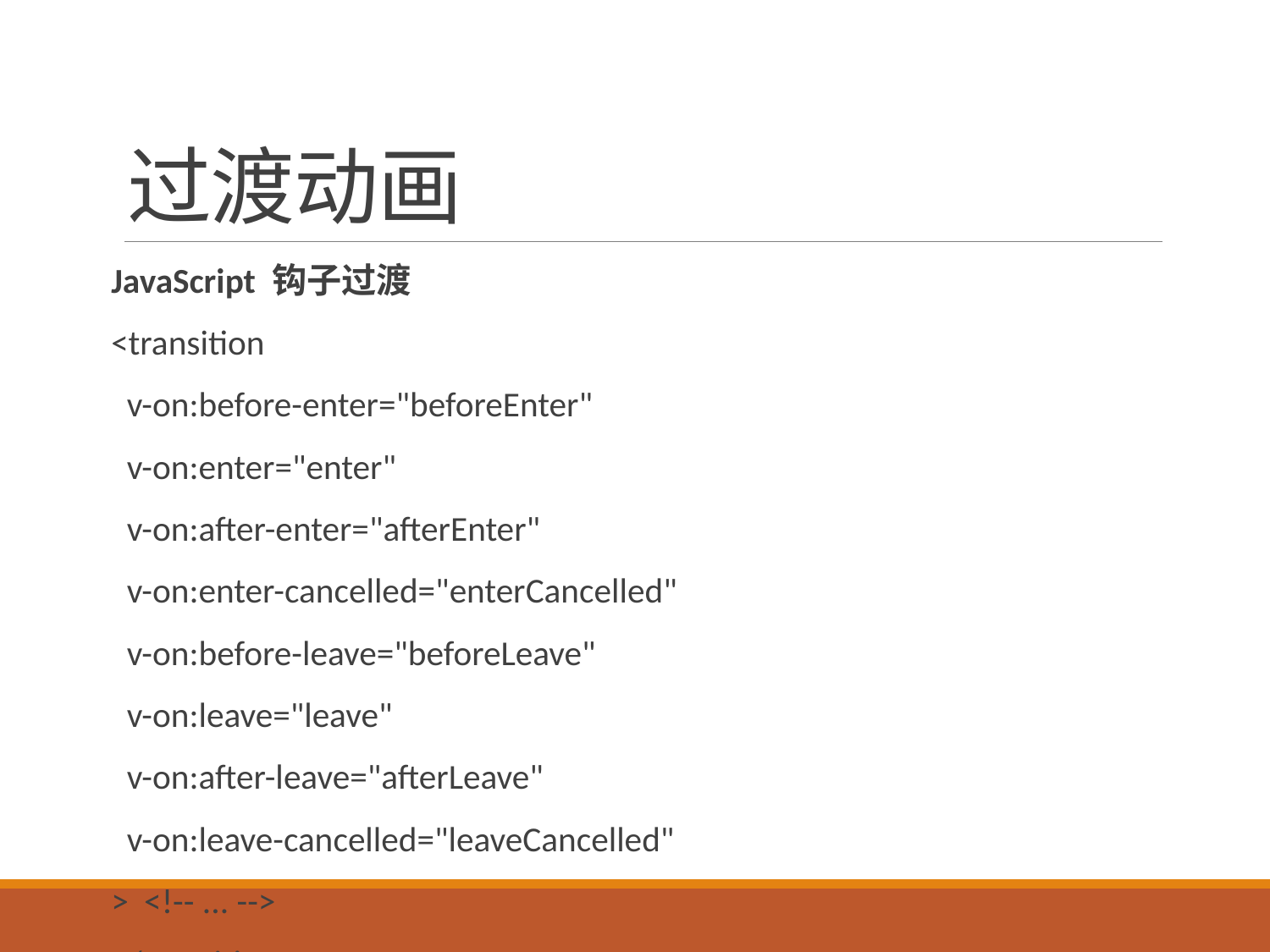

# 过渡动画
JavaScript 钩子过渡
<transition
  v-on:before-enter="beforeEnter"
  v-on:enter="enter"
  v-on:after-enter="afterEnter"
  v-on:enter-cancelled="enterCancelled"
  v-on:before-leave="beforeLeave"
  v-on:leave="leave"
  v-on:after-leave="afterLeave"
  v-on:leave-cancelled="leaveCancelled"
>  <!-- ... -->
</transition>